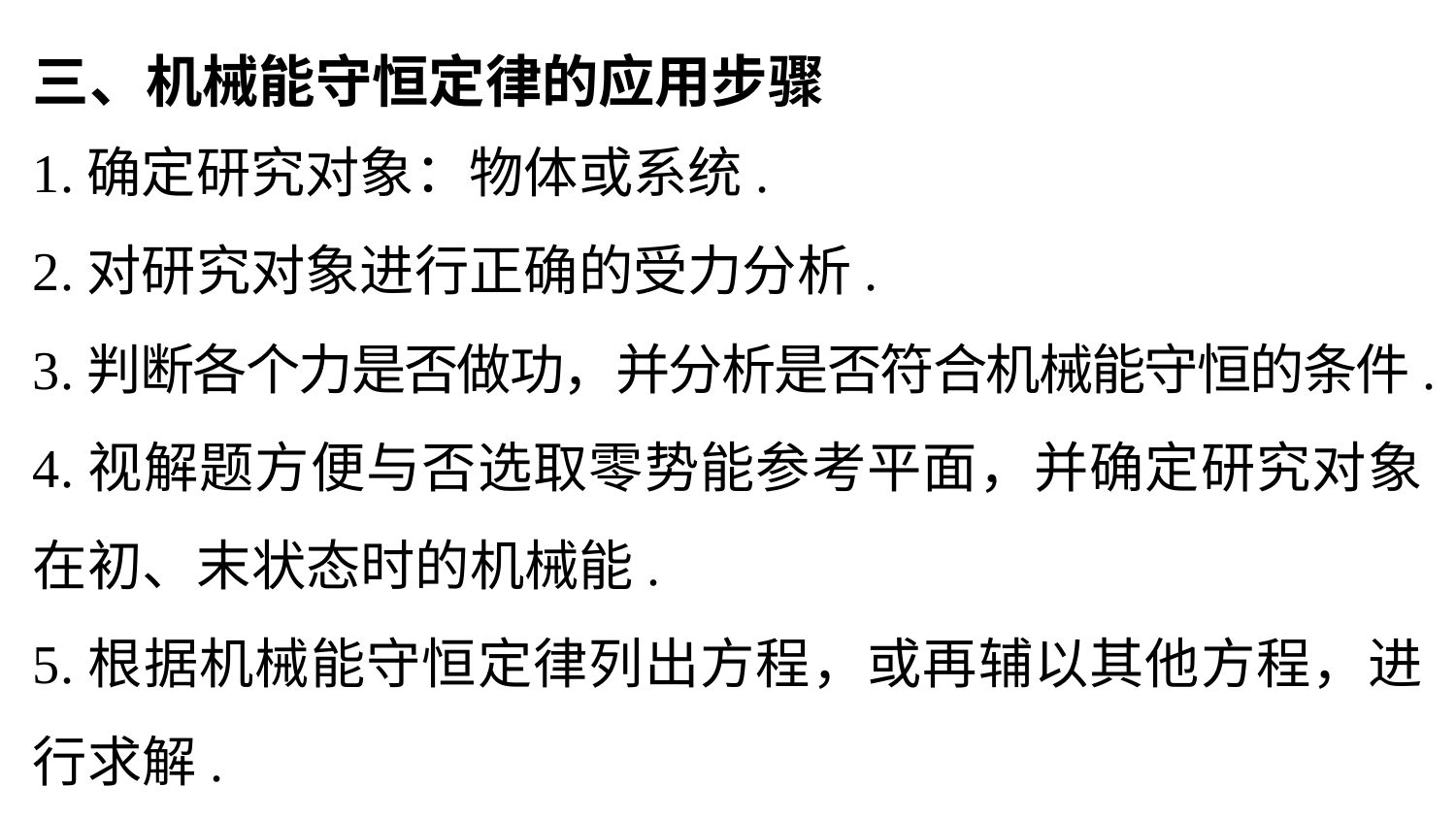

三、机械能守恒定律的应用步骤
1.确定研究对象：物体或系统.
2.对研究对象进行正确的受力分析.
3.判断各个力是否做功，并分析是否符合机械能守恒的条件.
4.视解题方便与否选取零势能参考平面，并确定研究对象在初、末状态时的机械能.
5.根据机械能守恒定律列出方程，或再辅以其他方程，进行求解.